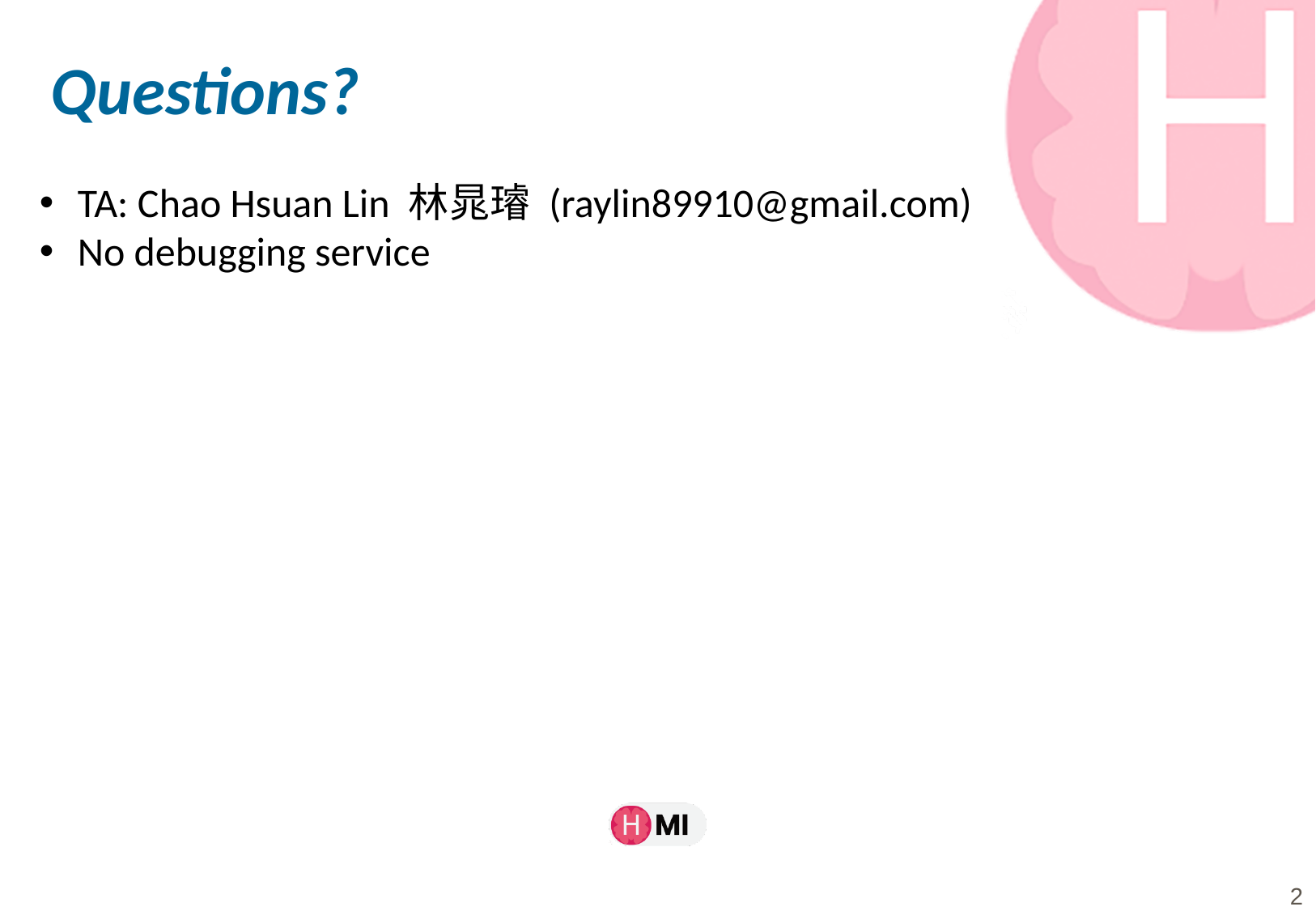

# Questions?
TA: Chao Hsuan Lin 林晁璿 (raylin89910@gmail.com)
No debugging service
26